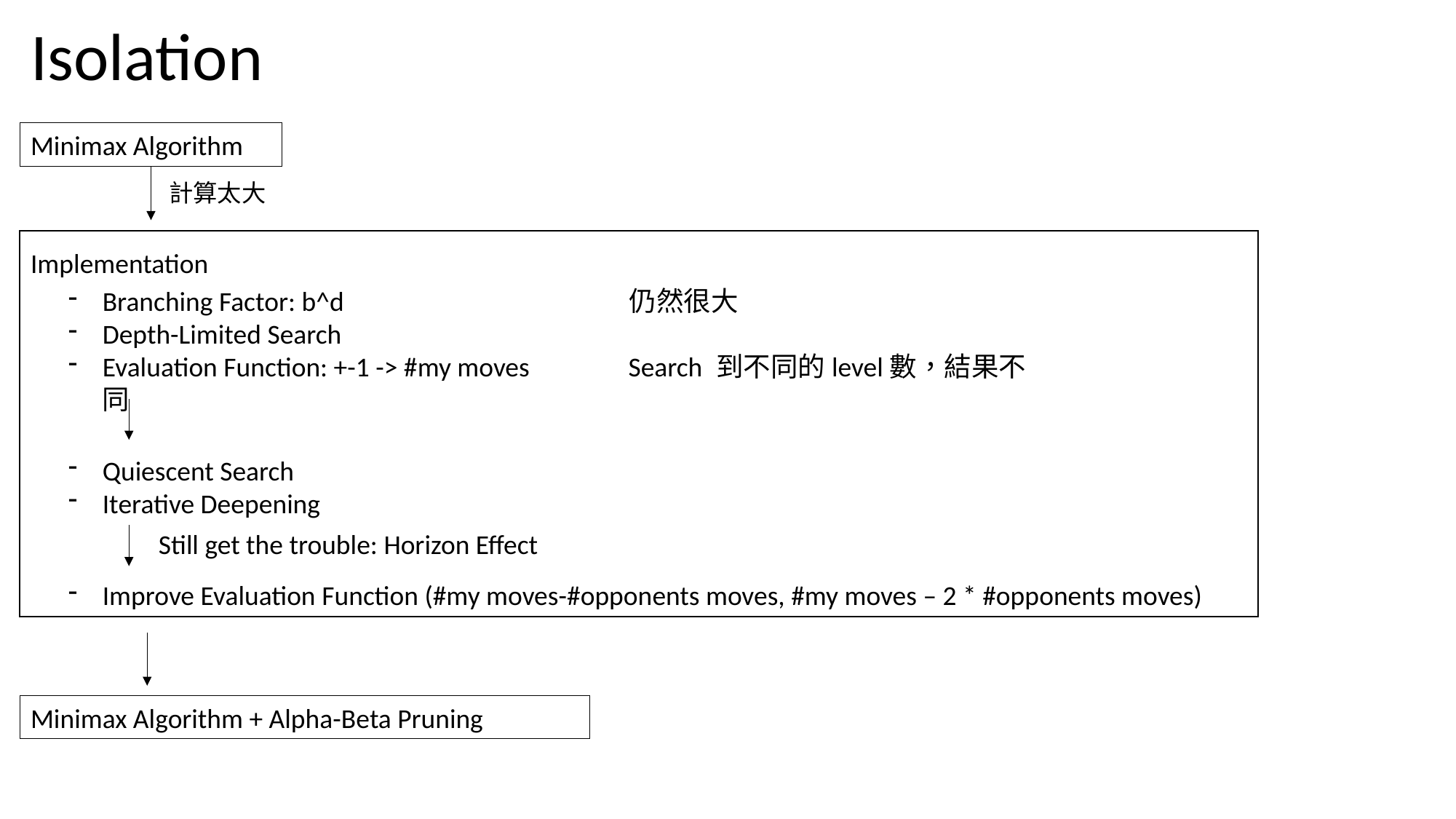

# Isolation
Minimax Algorithm
計算太大

Implementation
Branching Factor: b^d                                             仍然很大
Depth-Limited Search
Evaluation Function: +-1 -> #my moves                Search 到不同的level數，結果不同
Quiescent Search
Iterative Deepening
Still get the trouble: Horizon Effect
Improve Evaluation Function (#my moves-#opponents moves, #my moves – 2 * #opponents moves)
Minimax Algorithm + Alpha-Beta Pruning